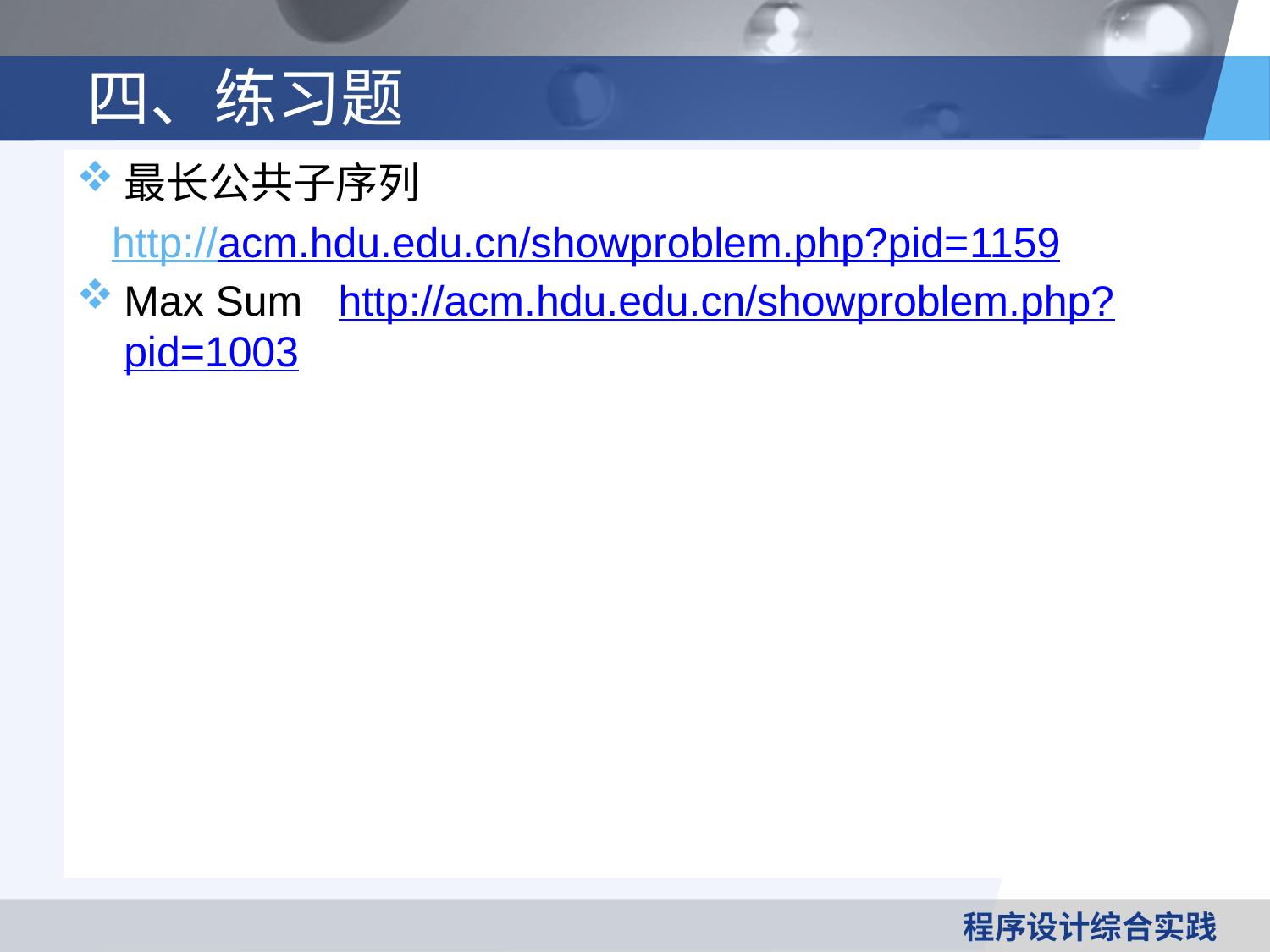

# 四、练习题
最长公共子序列
   http://acm.hdu.edu.cn/showproblem.php?pid=1159
Max Sum   http://acm.hdu.edu.cn/showproblem.php?pid=1003